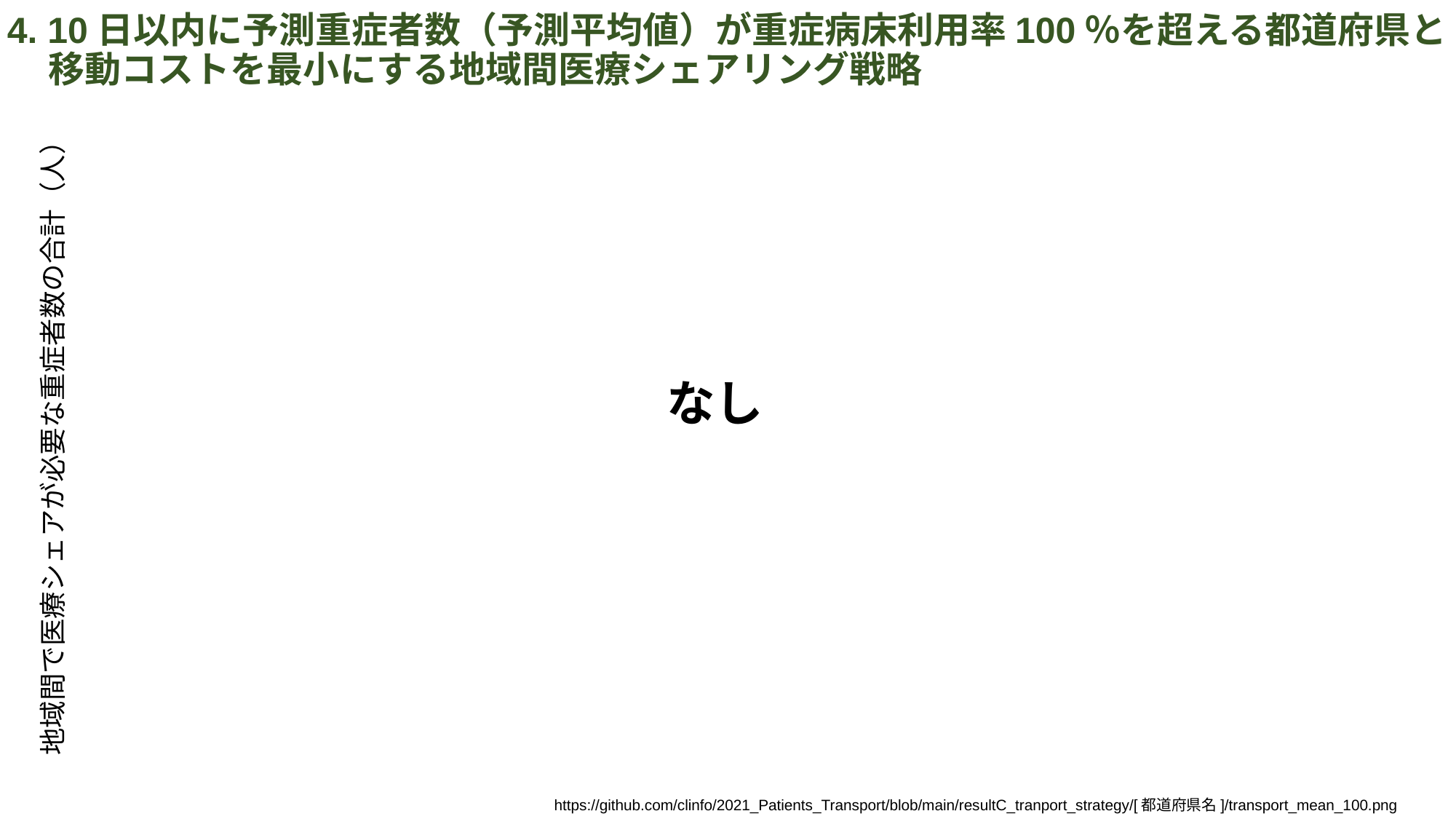

4. 10日以内に予測重症者数（予測平均値）が重症病床利用率100％を超える都道府県と
    移動コストを最小にする地域間医療シェアリング戦略
なし
地域間で医療シェアが必要な重症者数の合計（人）
https://github.com/clinfo/2021_Patients_Transport/blob/main/resultC_tranport_strategy/[都道府県名]/transport_mean_100.png